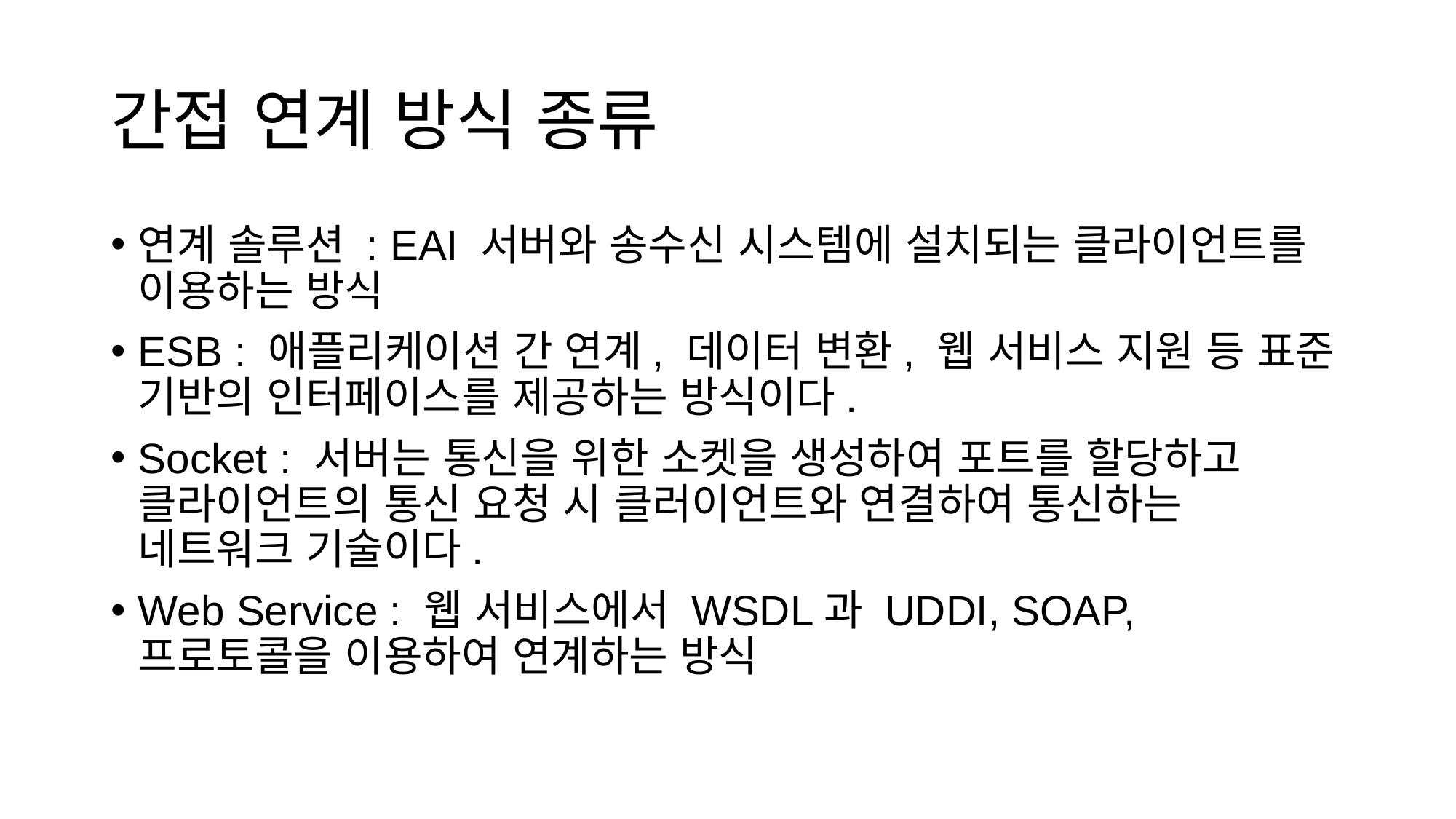

# 간접 연계 방식 종류
연계 솔루션 : EAI 서버와 송수신 시스템에 설치되는 클라이언트를 이용하는 방식
ESB : 애플리케이션 간 연계, 데이터 변환, 웹 서비스 지원 등 표준 기반의 인터페이스를 제공하는 방식이다.
Socket : 서버는 통신을 위한 소켓을 생성하여 포트를 할당하고 클라이언트의 통신 요청 시 클러이언트와 연결하여 통신하는 네트워크 기술이다.
Web Service : 웹 서비스에서 WSDL과 UDDI, SOAP, 프로토콜을 이용하여 연계하는 방식